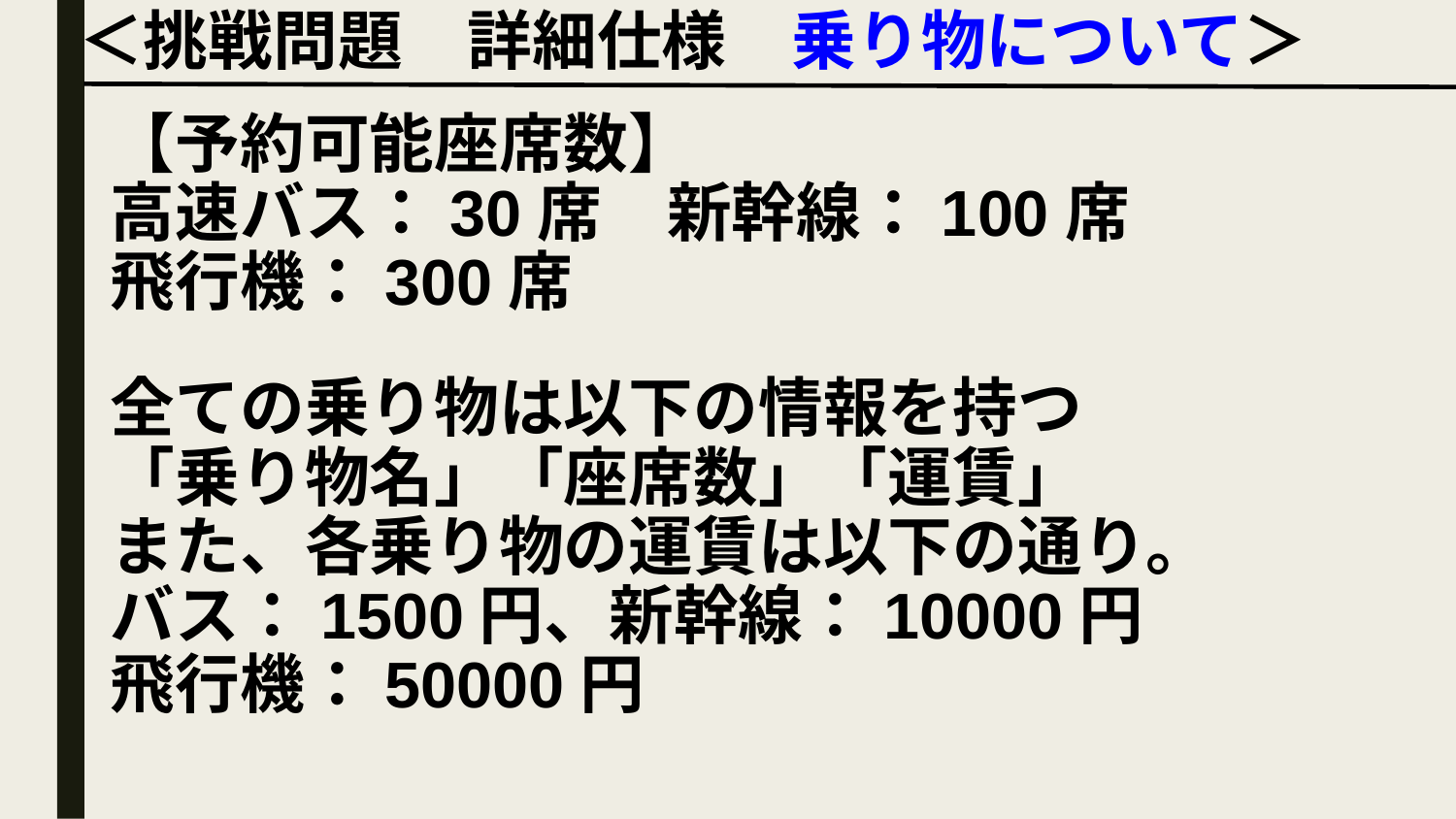

# ＜挑戦問題　詳細仕様　乗り物について＞
【予約可能座席数】
高速バス：30席　新幹線：100席
飛行機：300席
全ての乗り物は以下の情報を持つ
「乗り物名」「座席数」「運賃」
また、各乗り物の運賃は以下の通り。
バス：1500円、新幹線：10000円
飛行機：50000円